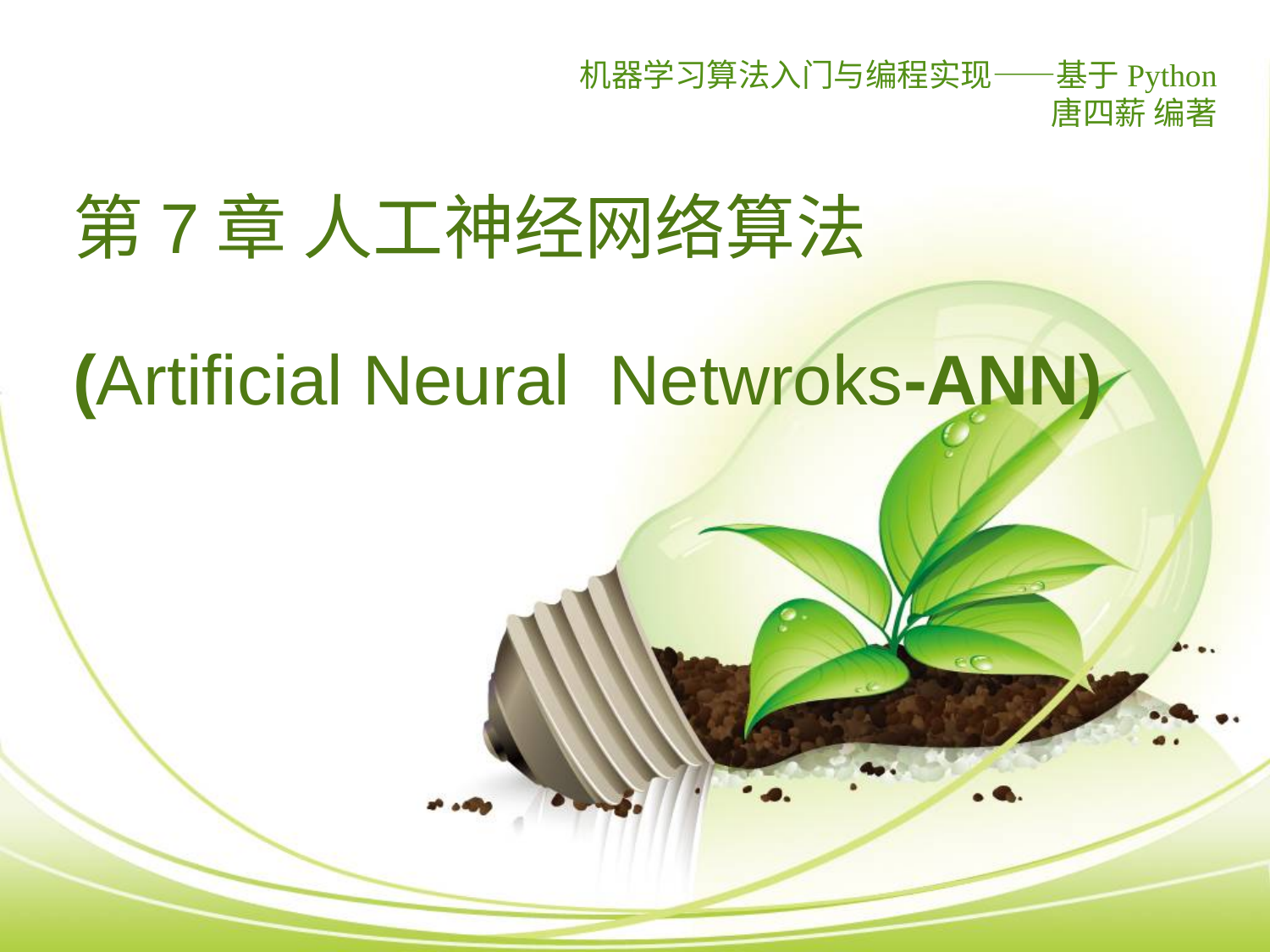

机器学习算法入门与编程实现——基于Python
唐四薪 编著
# 第7章 人工神经网络算法 (Artificial Neural  Netwroks-ANN)